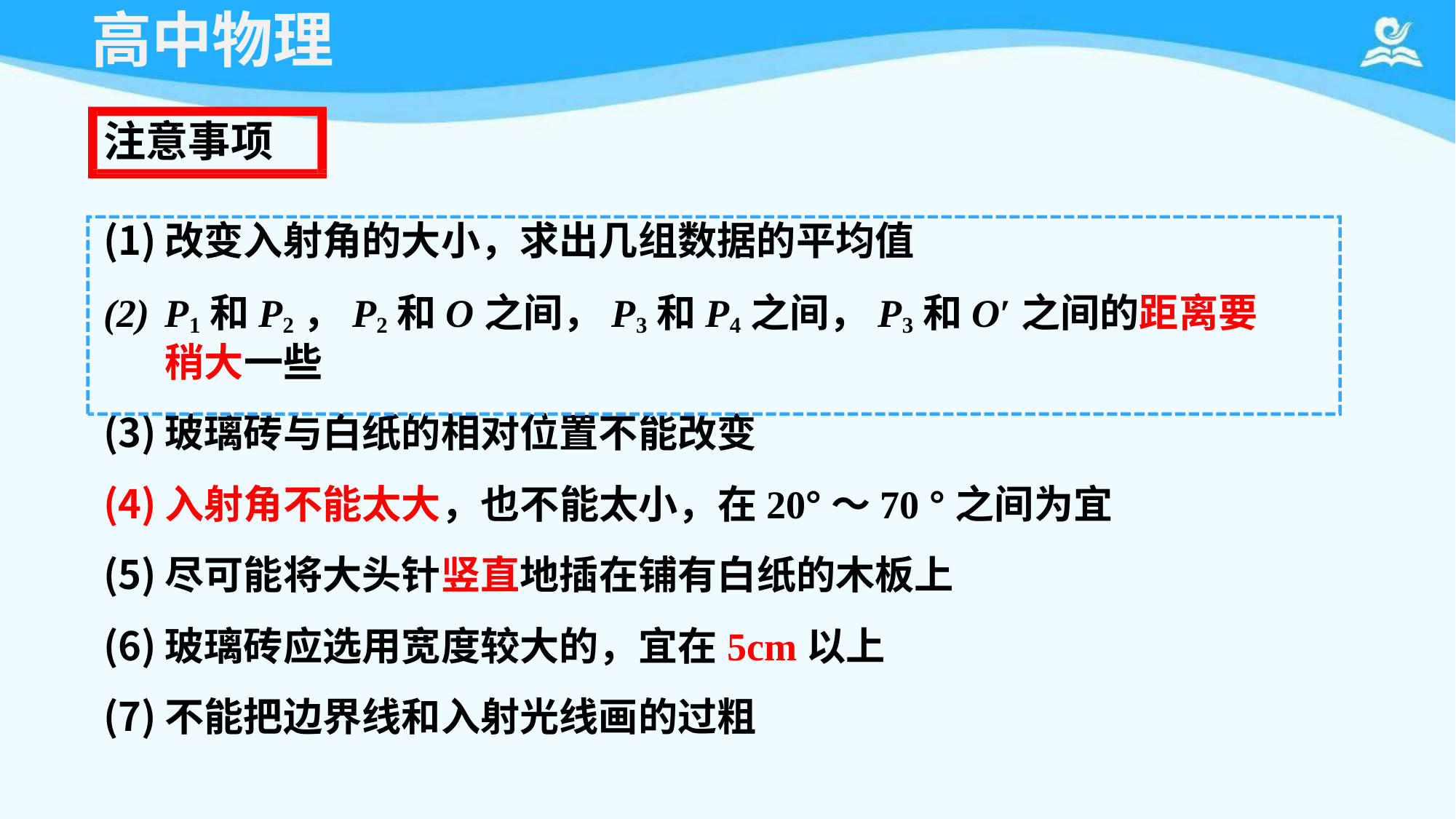

# 高中物理

注意事项

改变入射角的大小，求出几组数据的平均值
P1和P2，P2和O之间，P3和P4之间，P3和O′之间的距离要稍大一些
玻璃砖与白纸的相对位置不能改变
入射角不能太大，也不能太小，在20°～70 °之间为宜
尽可能将大头针竖直地插在铺有白纸的木板上
玻璃砖应选用宽度较大的，宜在5cm以上
不能把边界线和入射光线画的过粗